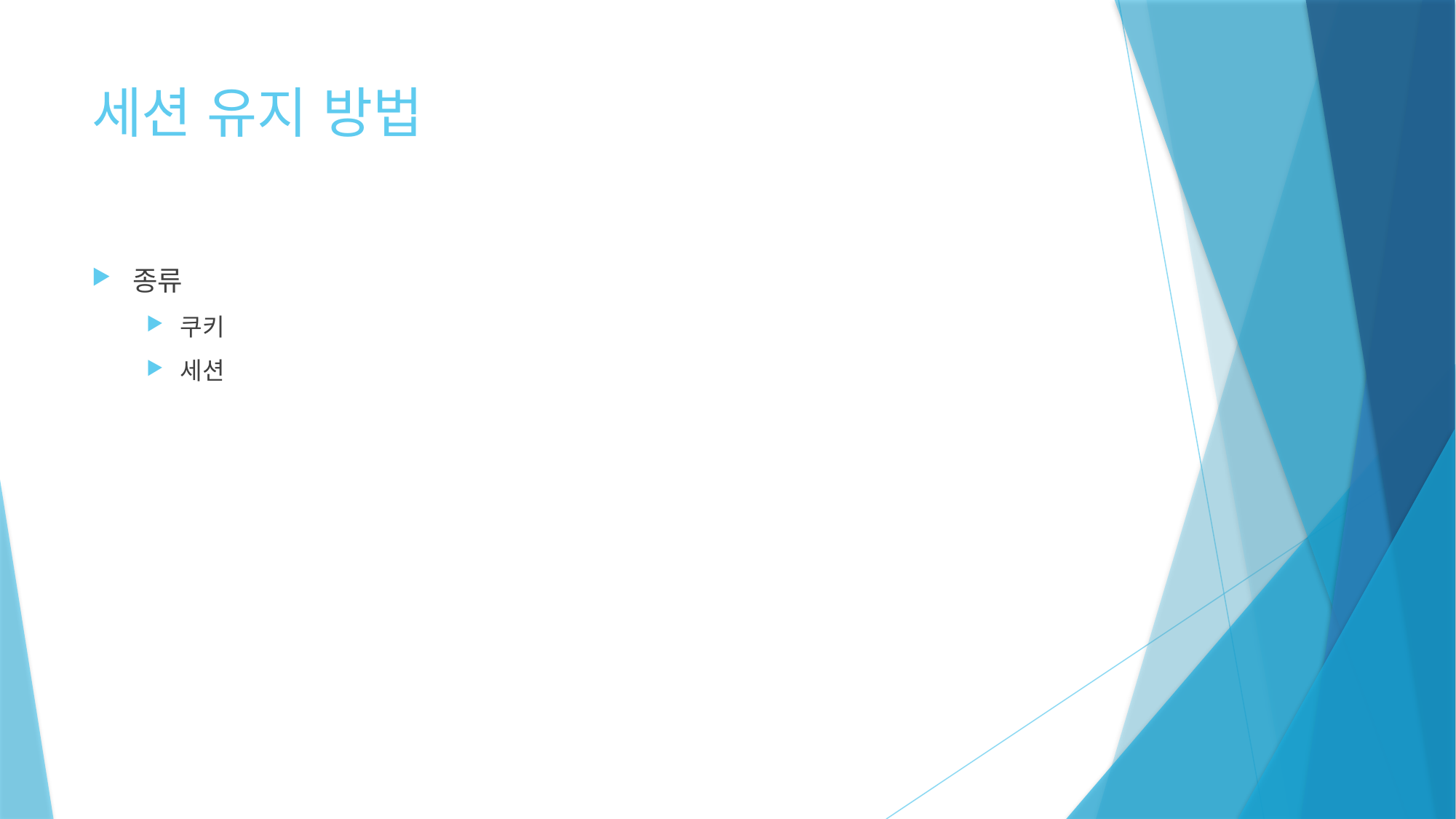

# 세션 유지 방법
종류
쿠키
세션